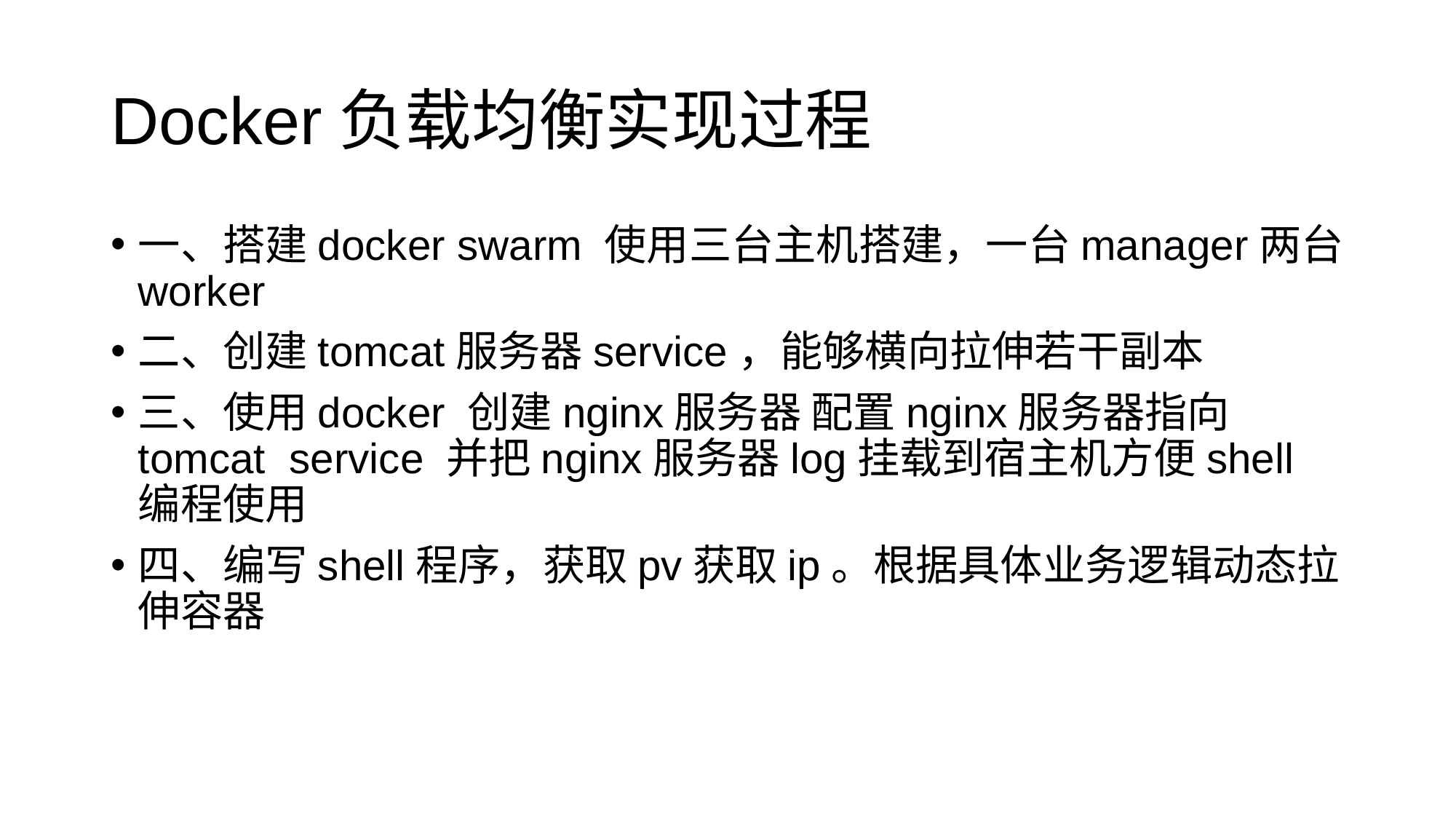

# Docker负载均衡实现过程
一、搭建docker swarm 使用三台主机搭建，一台manager两台worker
二、创建tomcat服务器service，能够横向拉伸若干副本
三、使用docker 创建nginx服务器 配置nginx服务器指向tomcat  service 并把nginx服务器log挂载到宿主机方便shell编程使用
四、编写shell程序，获取pv获取ip。根据具体业务逻辑动态拉伸容器